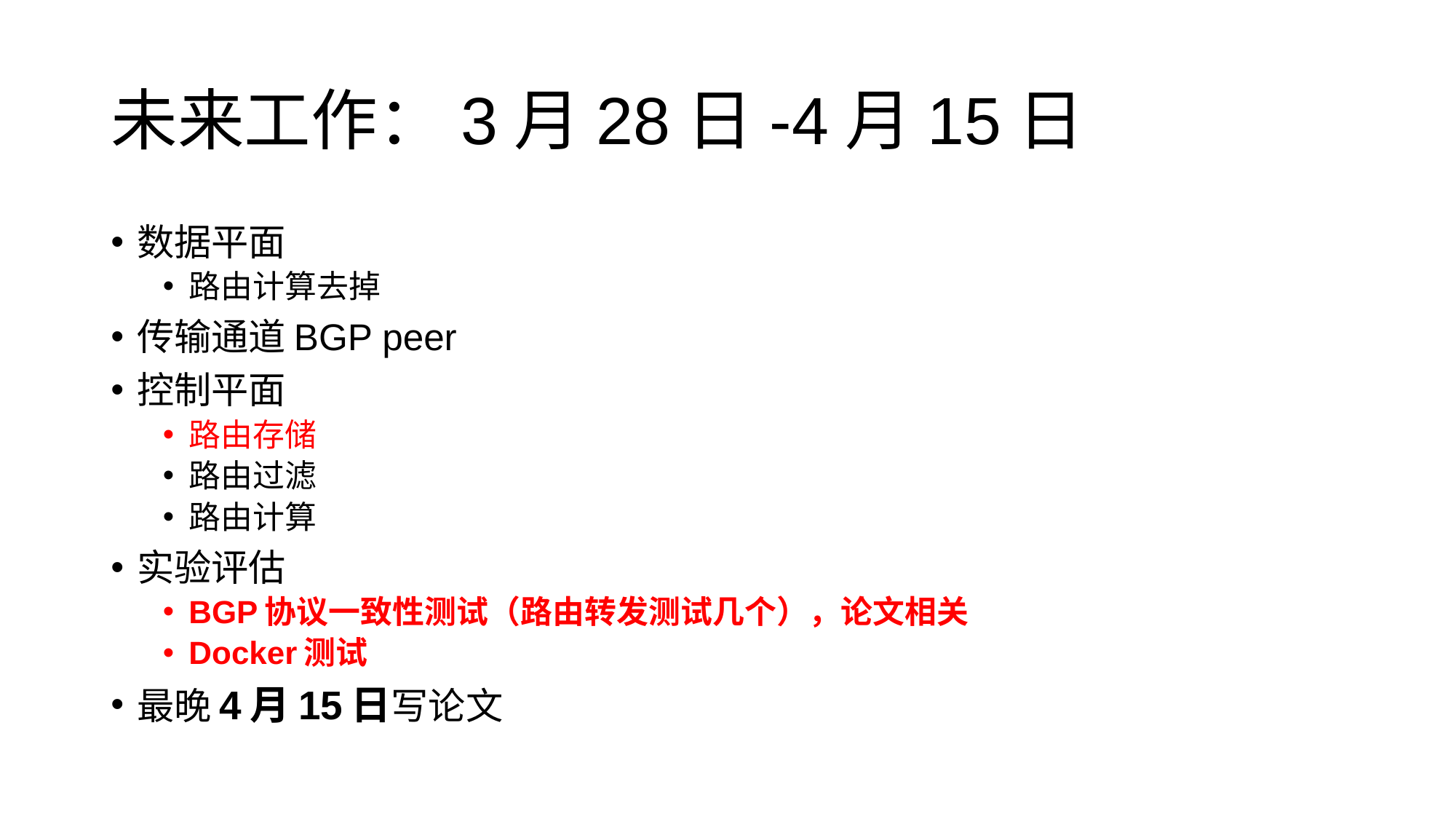

# 未来工作：3月28日-4月15日
数据平面
路由计算去掉
传输通道BGP peer
控制平面
路由存储
路由过滤
路由计算
实验评估
BGP协议一致性测试（路由转发测试几个），论文相关
Docker测试
最晚4月15日写论文